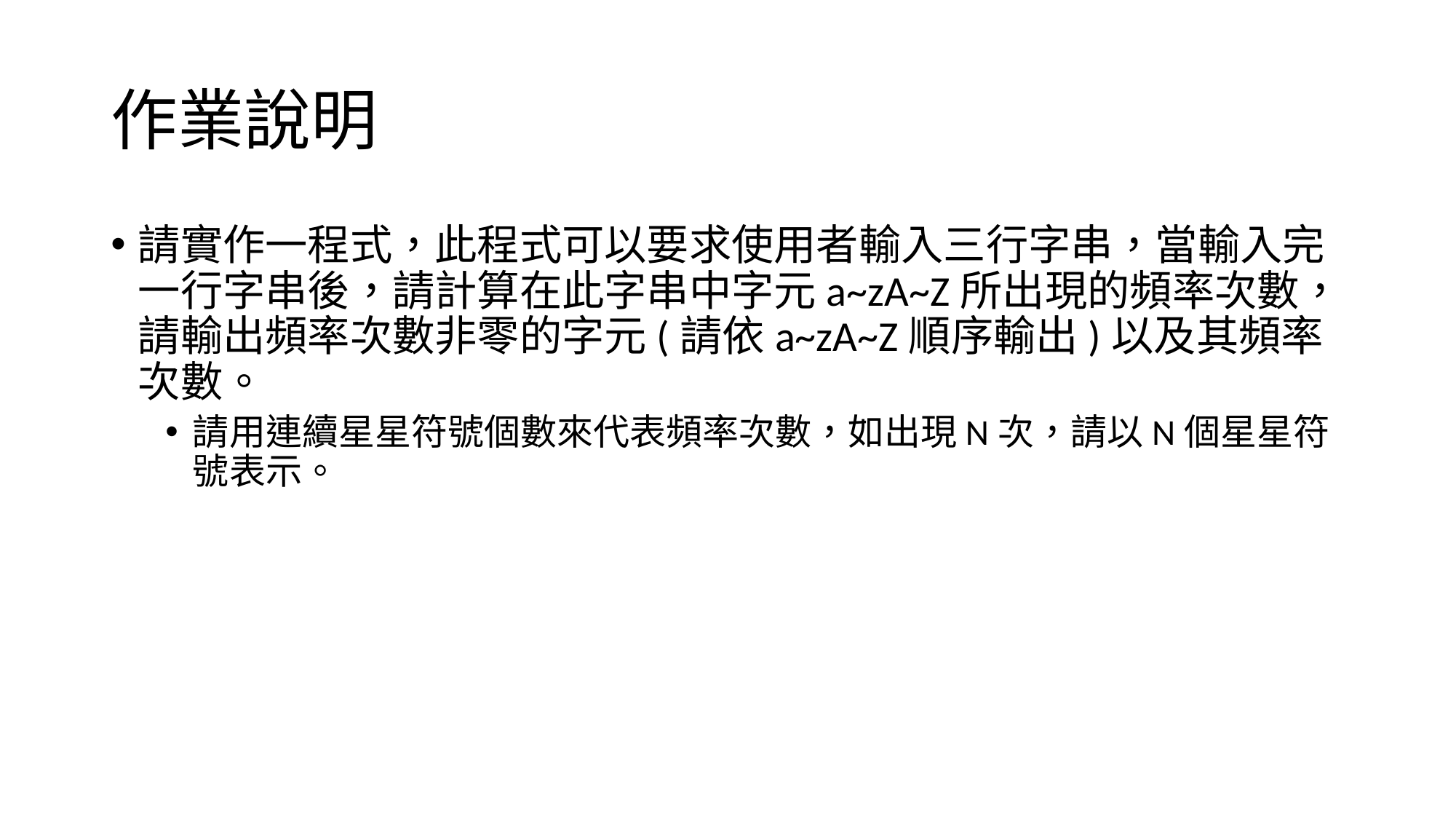

# 作業說明
請實作一程式，此程式可以要求使用者輸入三行字串，當輸入完一行字串後，請計算在此字串中字元a~zA~Z所出現的頻率次數，請輸出頻率次數非零的字元(請依a~zA~Z順序輸出)以及其頻率次數。
請用連續星星符號個數來代表頻率次數，如出現N次，請以N個星星符號表示。